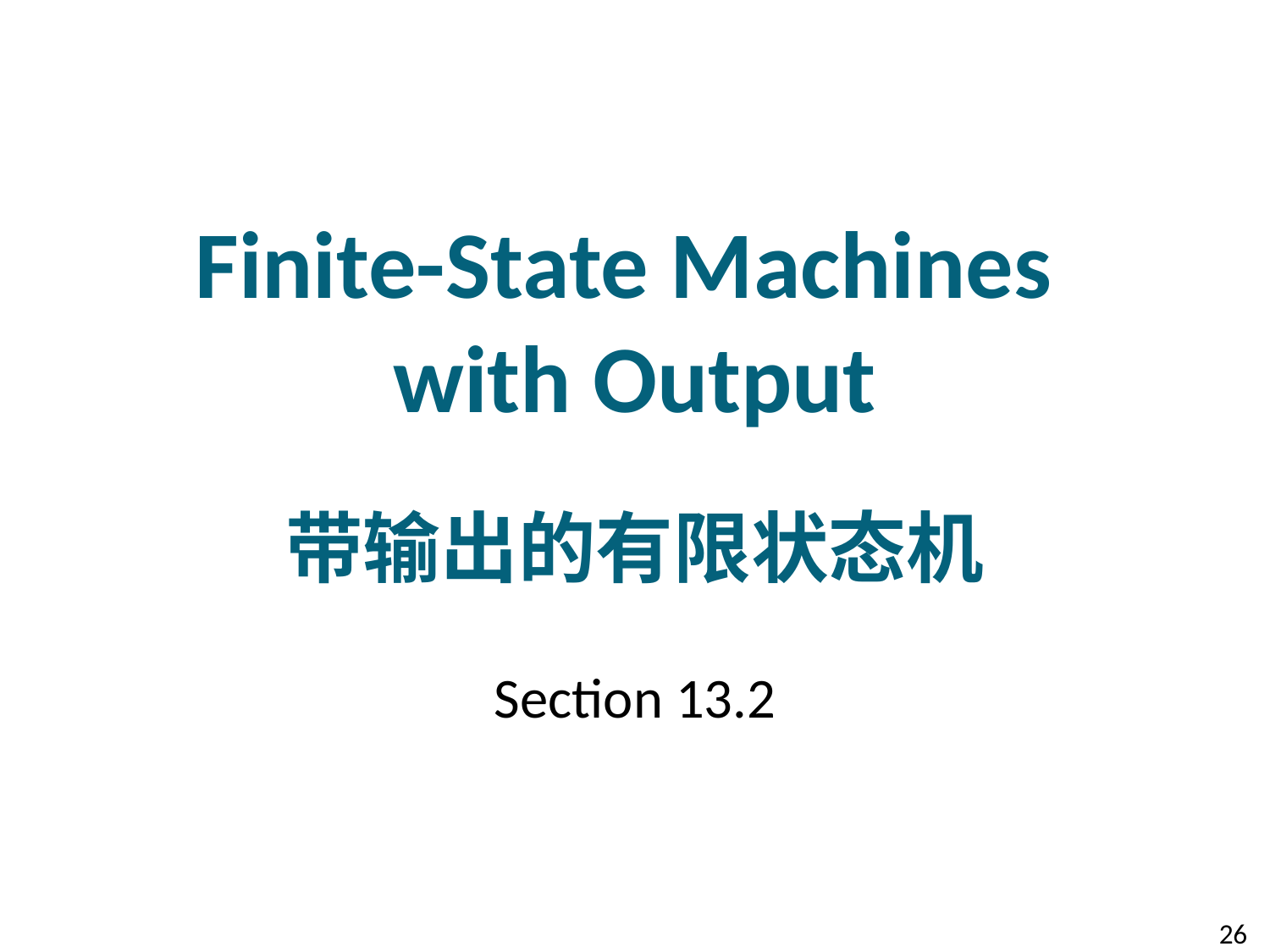

# Finite-State Machines with Output 带输出的有限状态机
Section 13.2